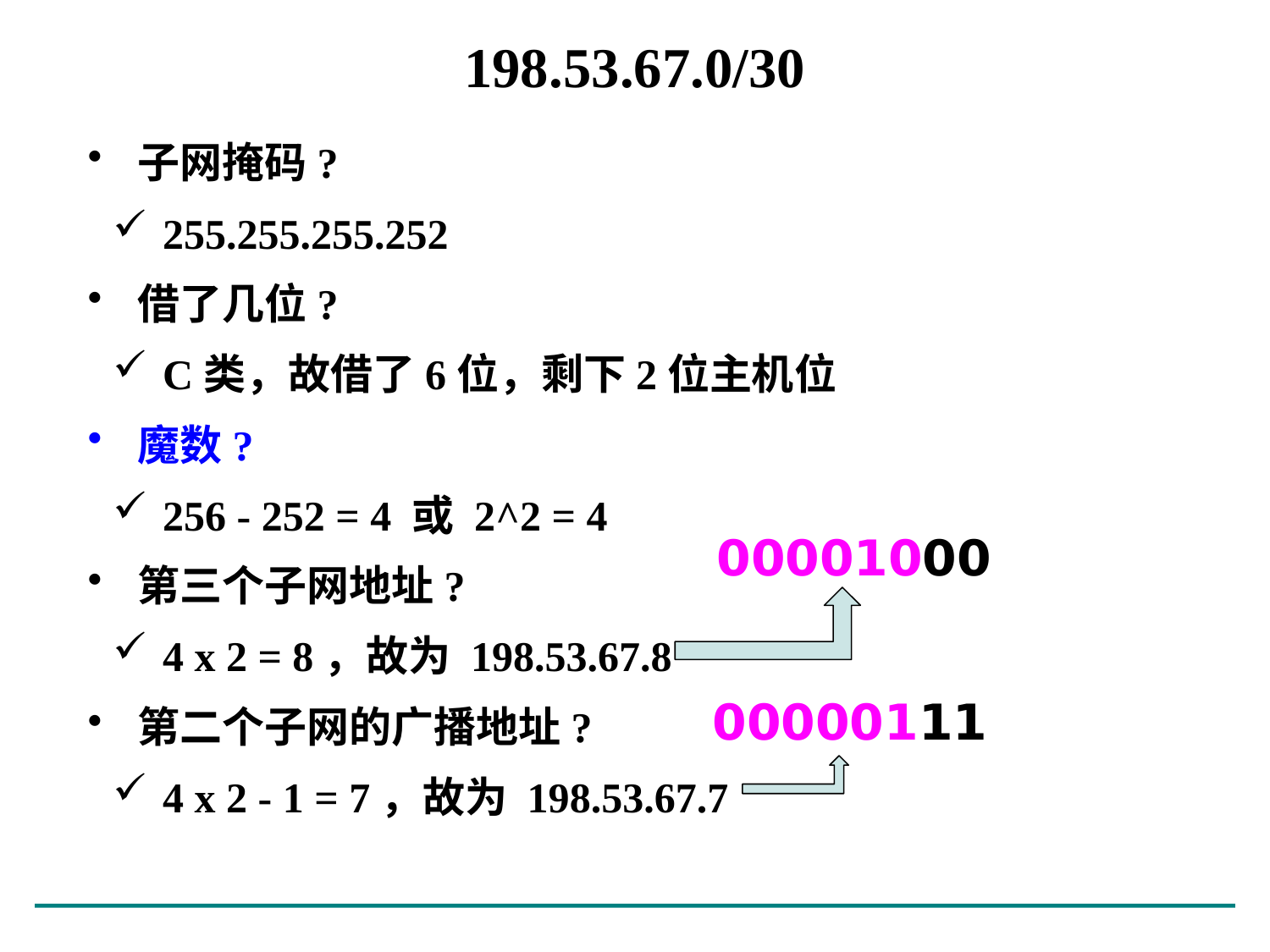

# 198.53.67.0/30
子网掩码?
255.255.255.252
借了几位?
C类，故借了6位，剩下2位主机位
魔数?
256 - 252 = 4 或 2^2 = 4
第三个子网地址?
4 x 2 = 8，故为 198.53.67.8
第二个子网的广播地址?
4 x 2 - 1 = 7，故为 198.53.67.7
00001000

00000111